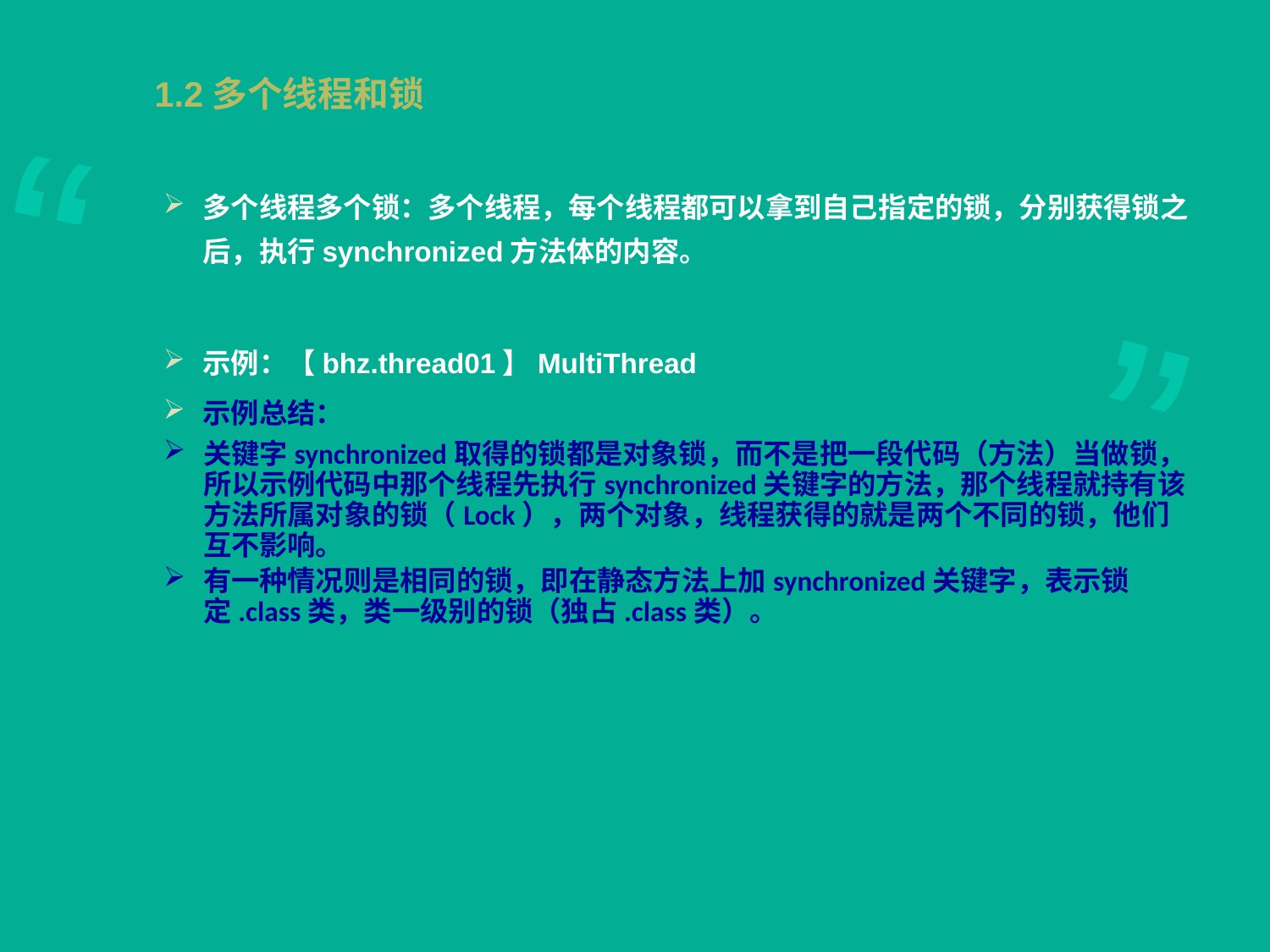

# 1.2多个线程和锁
多个线程多个锁：多个线程，每个线程都可以拿到自己指定的锁，分别获得锁之后，执行synchronized方法体的内容。

示例：【bhz.thread01】MultiThread
示例总结：
关键字synchronized取得的锁都是对象锁，而不是把一段代码（方法）当做锁，所以示例代码中那个线程先执行synchronized关键字的方法，那个线程就持有该方法所属对象的锁（Lock），两个对象，线程获得的就是两个不同的锁，他们互不影响。
有一种情况则是相同的锁，即在静态方法上加synchronized关键字，表示锁定.class类，类一级别的锁（独占.class类）。